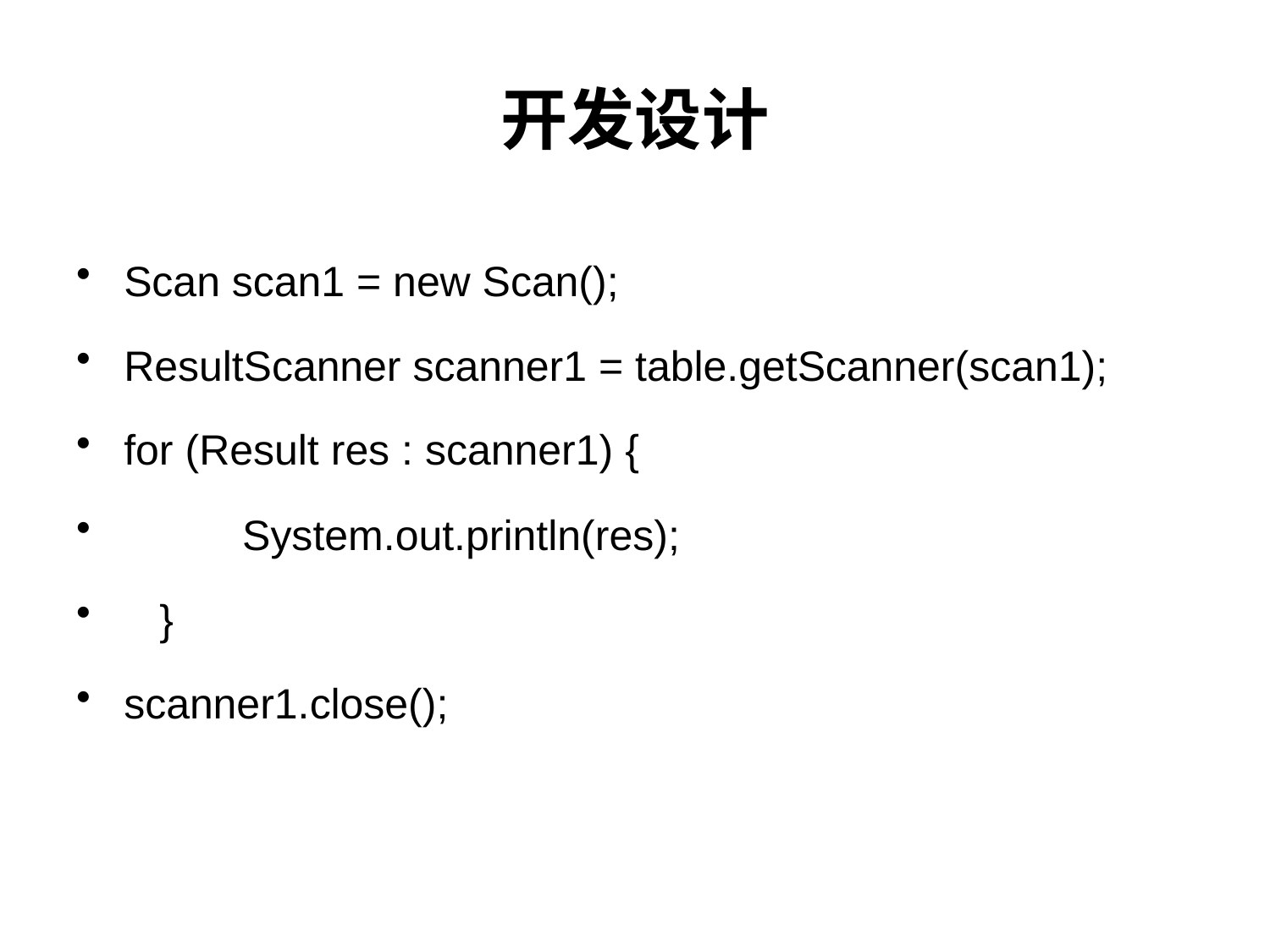

开发设计
Scan scan1 = new Scan();
ResultScanner scanner1 = table.getScanner(scan1);
for (Result res : scanner1) {
          System.out.println(res);
   }
scanner1.close();